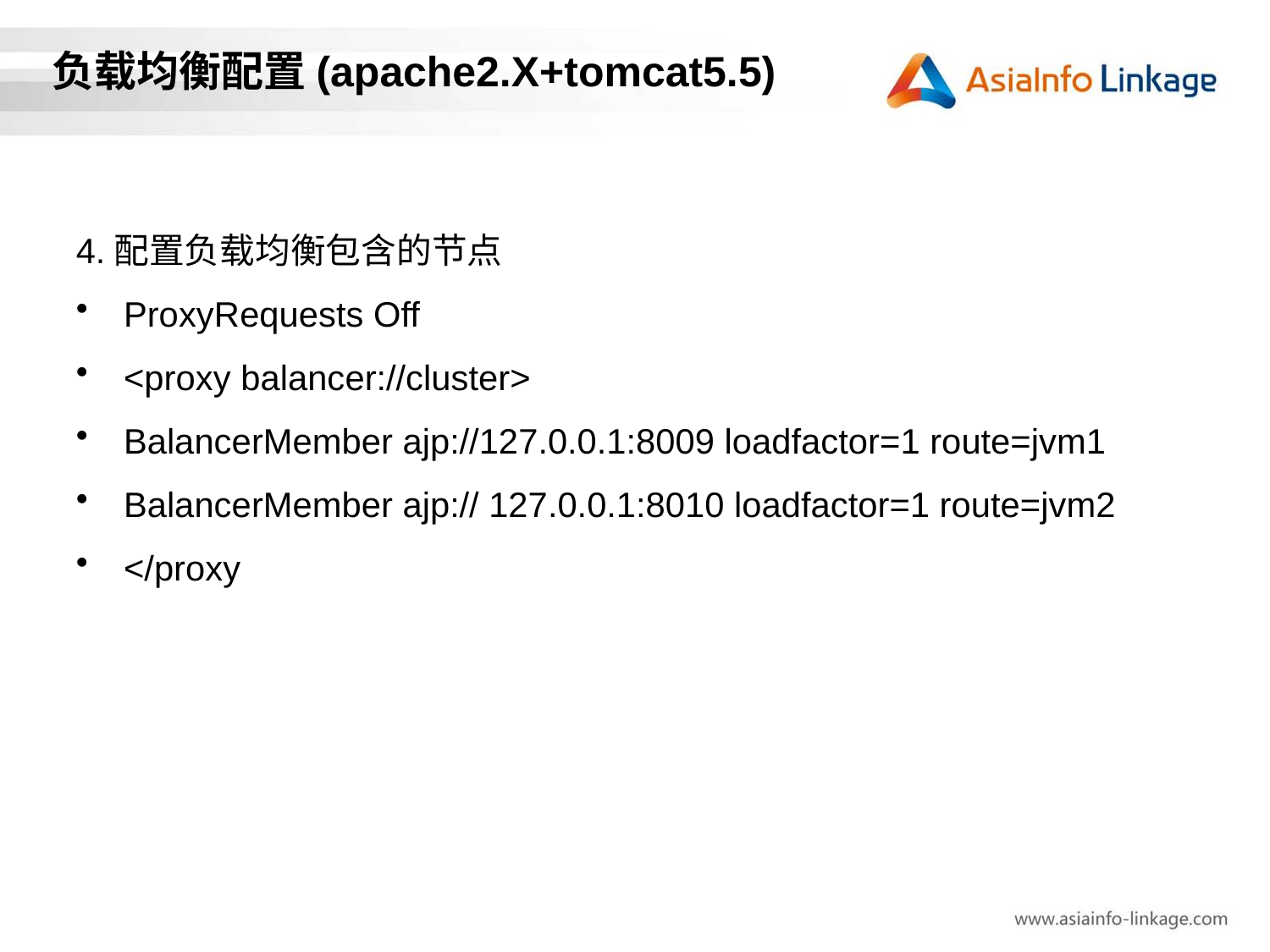

# 负载均衡配置(apache2.X+tomcat5.5)

4.配置负载均衡包含的节点
ProxyRequests Off
<proxy balancer://cluster>
BalancerMember ajp://127.0.0.1:8009 loadfactor=1 route=jvm1
BalancerMember ajp:// 127.0.0.1:8010 loadfactor=1 route=jvm2
</proxy